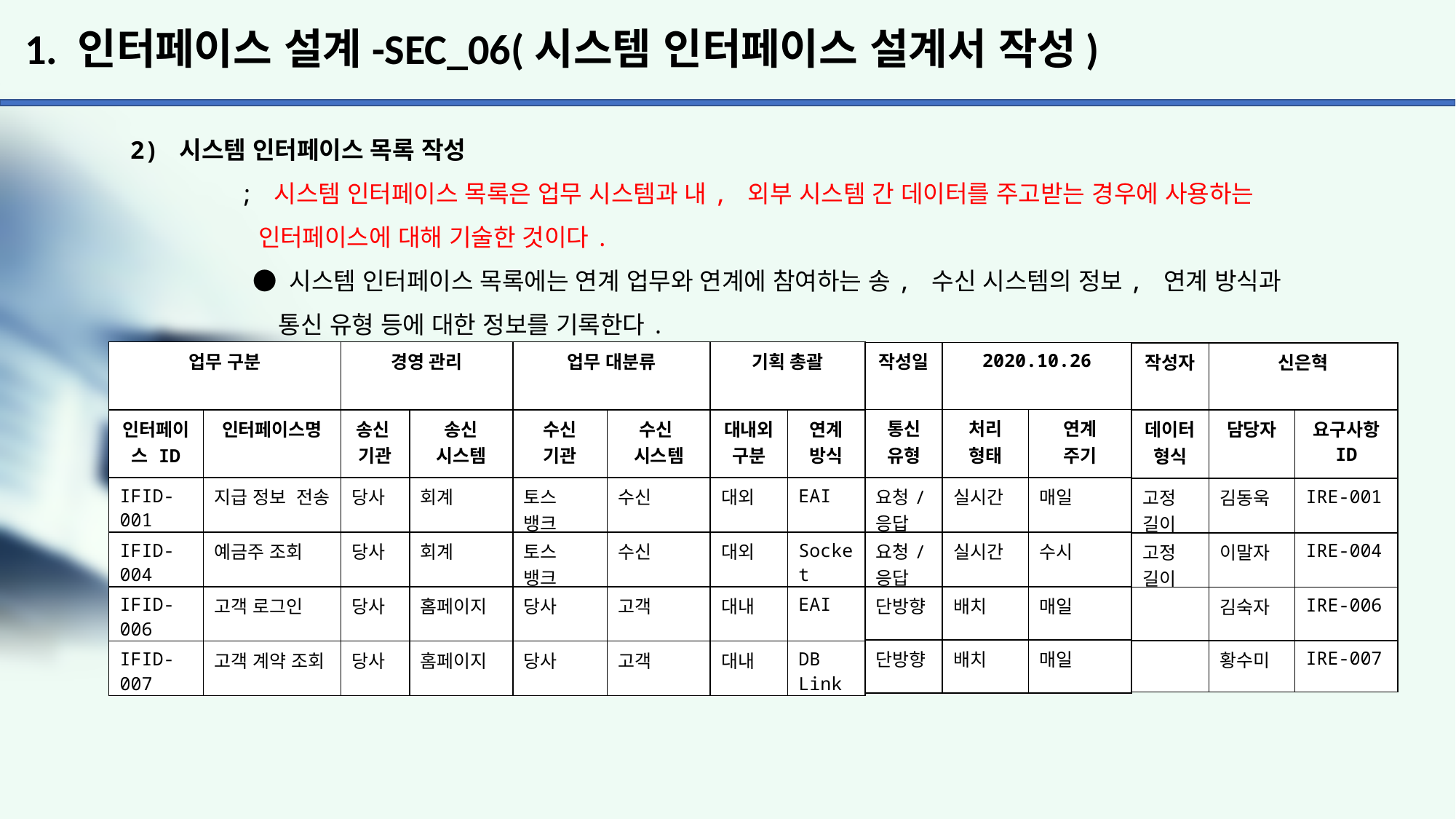

# 1. 인터페이스 설계-SEC_06(시스템 인터페이스 설계서 작성)
2) 시스템 인터페이스 목록 작성
	; 시스템 인터페이스 목록은 업무 시스템과 내, 외부 시스템 간 데이터를 주고받는 경우에 사용하는
	  인터페이스에 대해 기술한 것이다.
	  ● 시스템 인터페이스 목록에는 연계 업무와 연계에 참여하는 송, 수신 시스템의 정보, 연계 방식과
	     통신 유형 등에 대한 정보를 기록한다.
| 업무 구분 |  | 경영 관리 |  | 업무 대분류 |  | 기획 총괄 |  |
| --- | --- | --- | --- | --- | --- | --- | --- |
| 인터페이스 ID | 인터페이스명 | 송신 기관 | 송신 시스템 | 수신 기관 | 수신 시스템 | 대내외 구분 | 연계 방식 |
| IFID-001 | 지급 정보 전송 | 당사 | 회계 | 토스 뱅크 | 수신 | 대외 | EAI |
| IFID-004 | 예금주 조회 | 당사 | 회계 | 토스 뱅크 | 수신 | 대외 | Socket |
| IFID-006 | 고객 로그인 | 당사 | 홈페이지 | 당사 | 고객 | 대내 | EAI |
| IFID-007 | 고객 계약 조회 | 당사 | 홈페이지 | 당사 | 고객 | 대내 | DB Link |
| 작성일 | 2020.10.26 |  |
| --- | --- | --- |
| 통신 유형 | 처리 형태 | 연계 주기 |
| 요청/ 응답 | 실시간 | 매일 |
| 요청/ 응답 | 실시간 | 수시 |
| 단방향 | 배치 | 매일 |
| 단방향 | 배치 | 매일 |
| 작성자 | 신은혁 |  |
| --- | --- | --- |
| 데이터 형식 | 담당자 | 요구사항 ID |
| 고정 길이 | 김동욱 | IRE-001 |
| 고정 길이 | 이말자 | IRE-004 |
|  | 김숙자 | IRE-006 |
|  | 황수미 | IRE-007 |